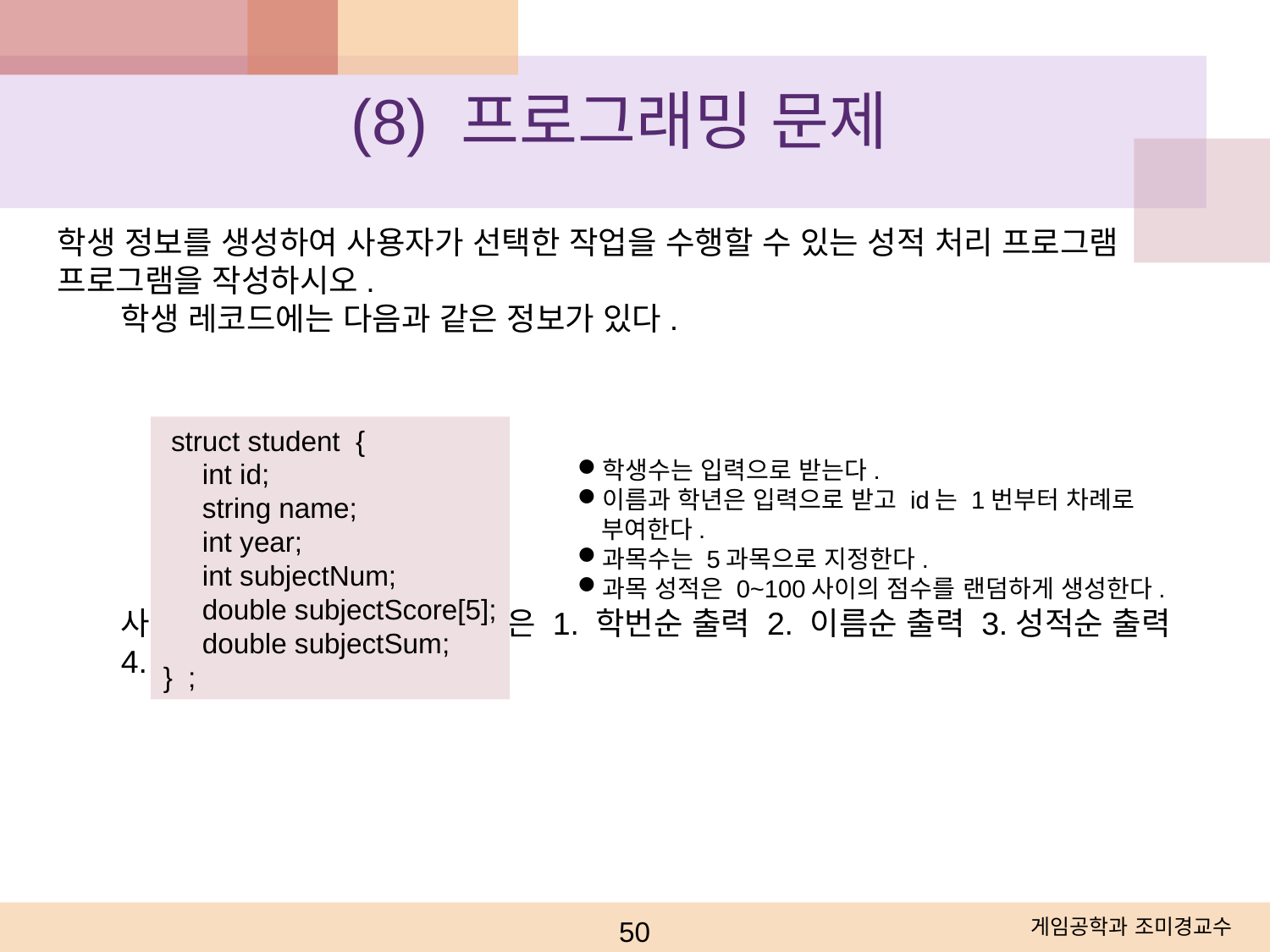

(8) 프로그래밍 문제
학생 정보를 생성하여 사용자가 선택한 작업을 수행할 수 있는 성적 처리 프로그램 프로그램을 작성하시오.
학생 레코드에는 다음과 같은 정보가 있다.

사용자가 선택할 수 있는 작업은 1. 학번순 출력 2. 이름순 출력 3.성적순 출력 4. 검색결과출력이다.

 struct student  {
     int id;
     string name;
     int year;
     int subjectNum;
     double subjectScore[5];
     double subjectSum;
}  ;
학생수는 입력으로 받는다.
이름과 학년은 입력으로 받고 id는 1번부터 차례로 부여한다.
과목수는 5과목으로 지정한다.
과목 성적은 0~100사이의 점수를 랜덤하게 생성한다.

50
게임공학과 조미경교수